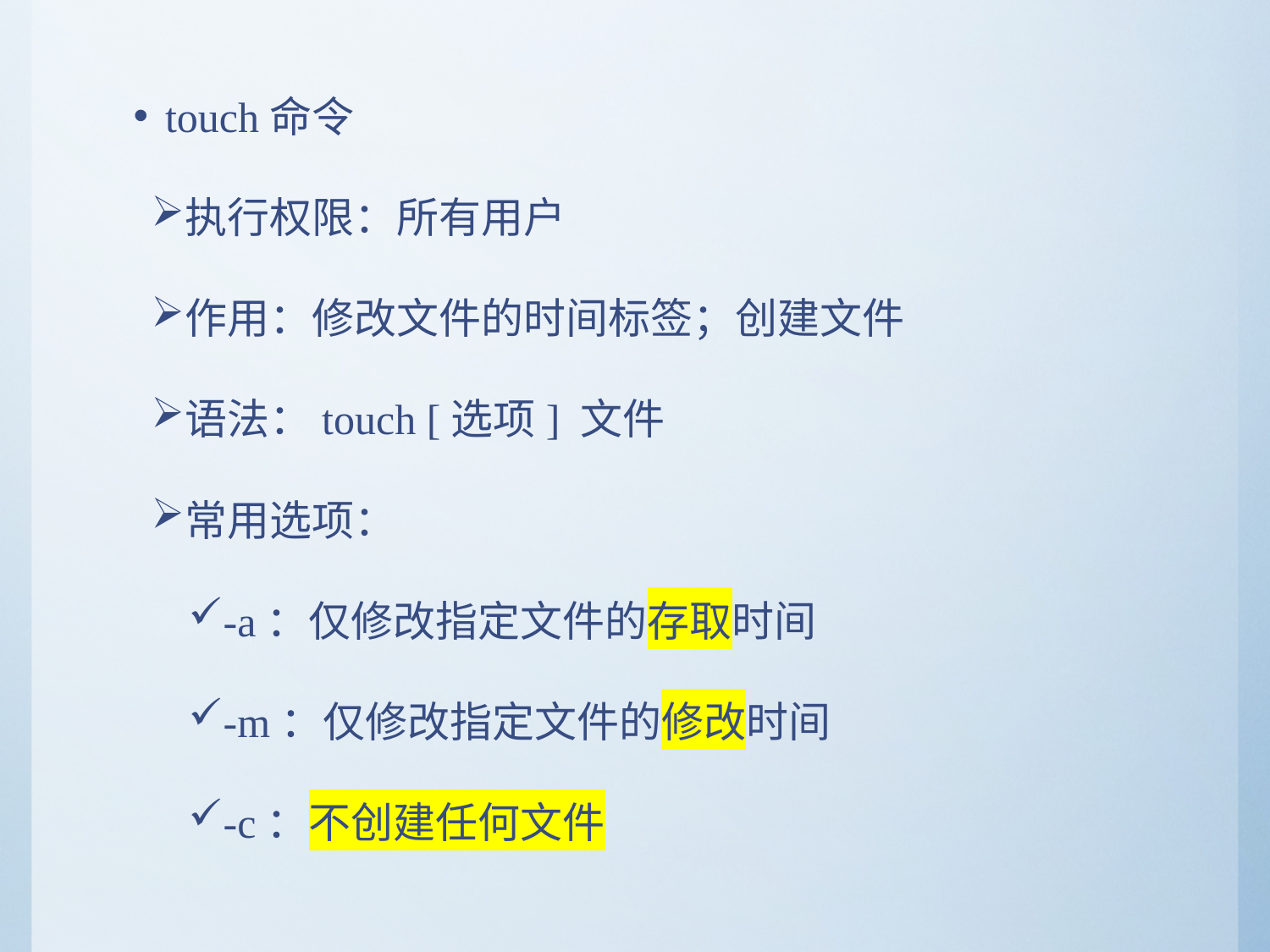

touch命令
执行权限：所有用户
作用：修改文件的时间标签；创建文件
语法：touch [选项] 文件
常用选项：
-a：仅修改指定文件的存取时间
-m：仅修改指定文件的修改时间
-c：不创建任何文件